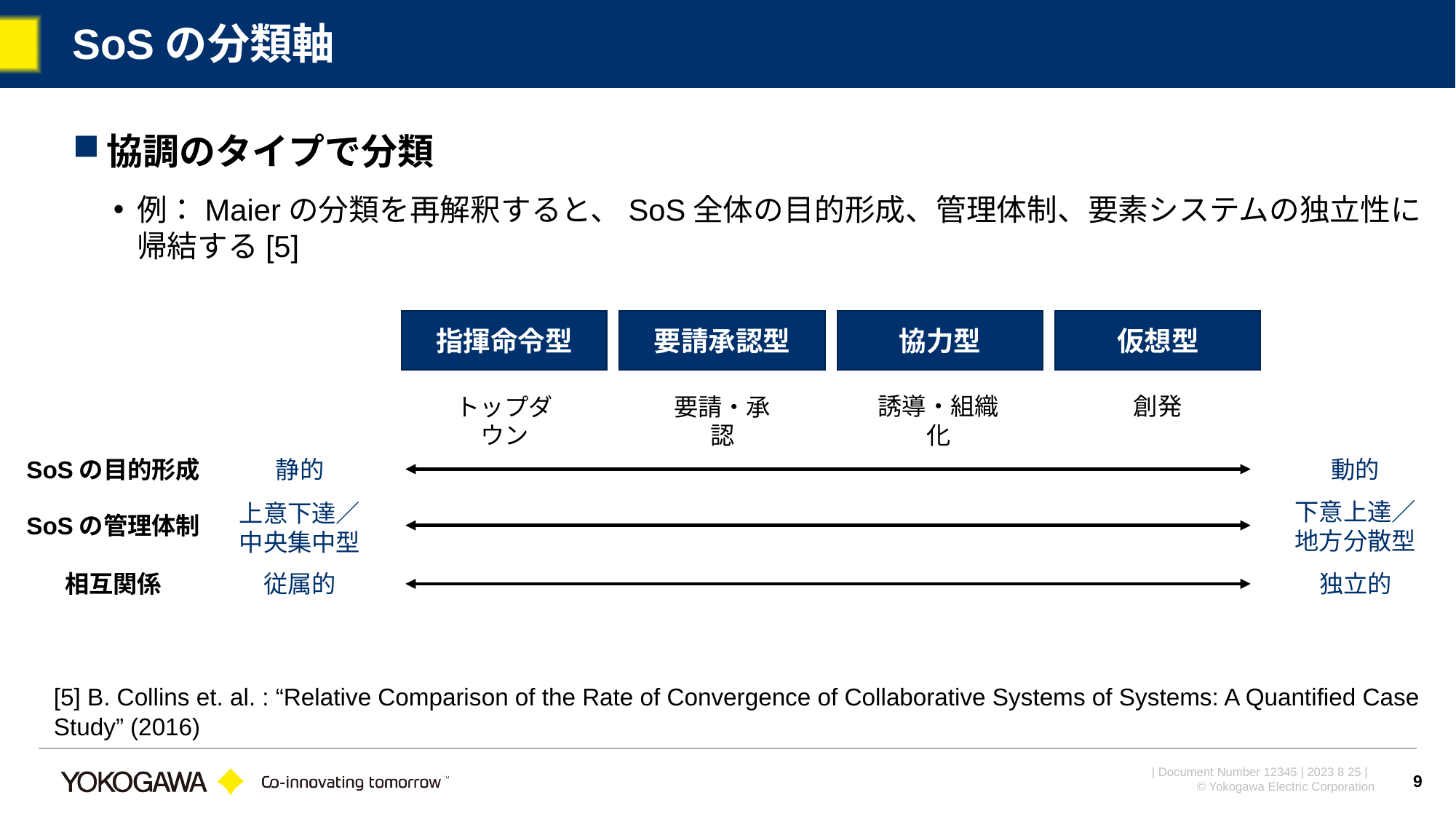

# SoSの分類軸
協調のタイプで分類
例：Maierの分類を再解釈すると、SoS全体の目的形成、管理体制、要素システムの独立性に帰結する[5]
指揮命令型
要請承認型
協力型
仮想型
創発
誘導・組織化
トップダウン
要請・承認
SoSの目的形成
静的
動的
下意上達／地方分散型
上意下達／中央集中型
SoSの管理体制
相互関係
従属的
独立的
[5] B. Collins et. al. : “Relative Comparison of the Rate of Convergence of Collaborative Systems of Systems: A Quantified Case Study” (2016)
9